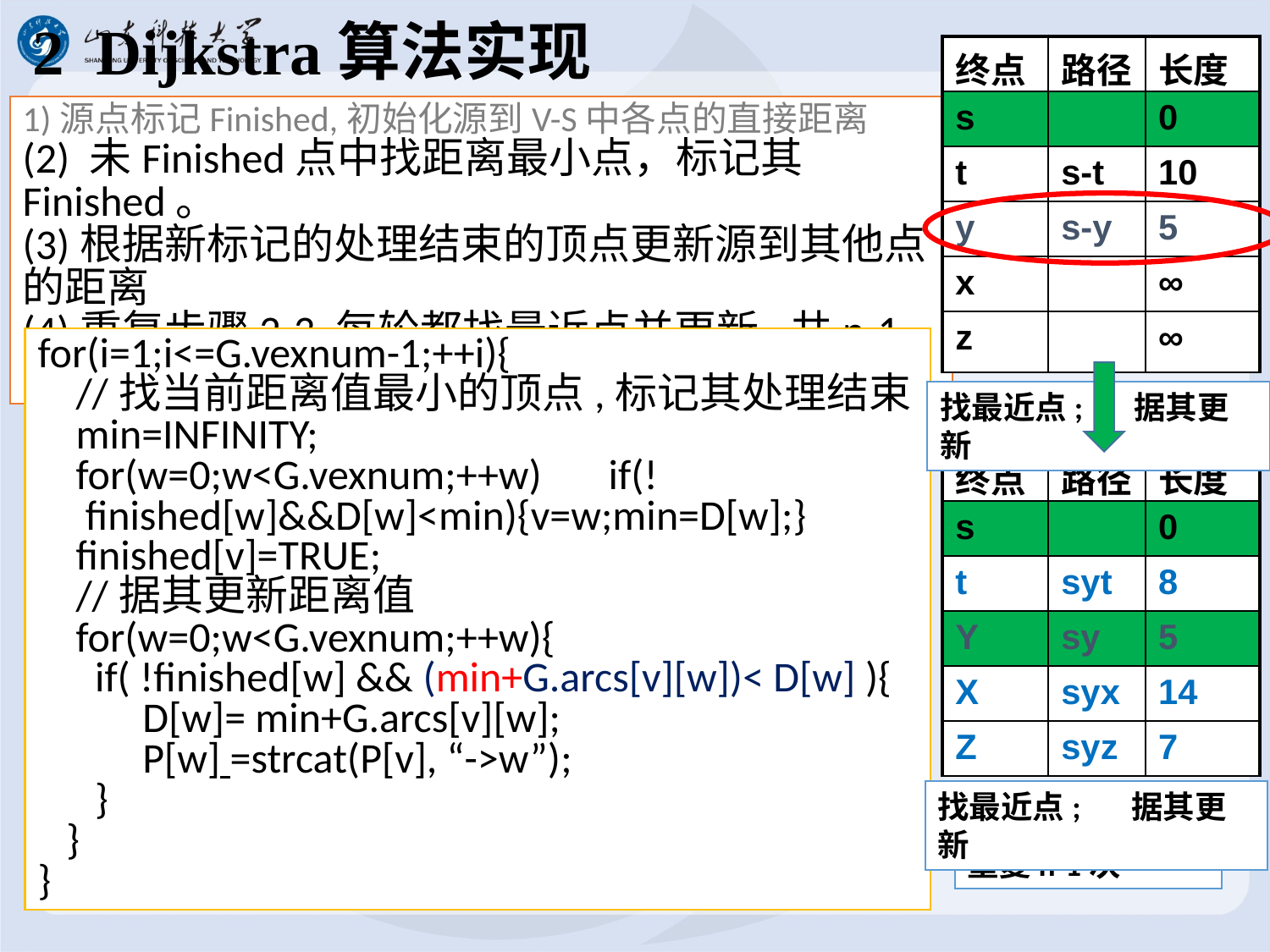

# 2  Dijkstra算法实现
| 终点 | 路径 | 长度 |
| --- | --- | --- |
| s |  | 0 |
| t | s-t | 10 |
| y | s-y | 5 |
| x |  | ∞ |
| z |  | ∞ |
1)源点标记Finished,初始化源到V-S中各点的直接距离
(2) 未Finished点中找距离最小点，标记其Finished。
(3)根据新标记的处理结束的顶点更新源到其他点的距离
(4)重复步骤2-3,每轮都找最近点并更新,共n-1轮

for(i=1;i<=G.vexnum-1;++i){
    //找当前距离值最小的顶点,标记其处理结束
    min=INFINITY;
    for(w=0;w<G.vexnum;++w)       if(!finished[w]&&D[w]<min){v=w;min=D[w];}
    finished[v]=TRUE;
    //据其更新距离值
    for(w=0;w<G.vexnum;++w){
      if( !finished[w] && (min+G.arcs[v][w])< D[w] ){
           D[w]= min+G.arcs[v][w];
           P[w] =strcat(P[v], “->w”);
      }
   }
}

找最近点;      据其更新
| 终点 | 路径 | 长度 |
| --- | --- | --- |
| s |  | 0 |
| t | syt | 8 |
| Y | sy | 5 |
| X | syx | 14 |
| Z | syz | 7 |
找最近点;      据其更新
重复n-1次